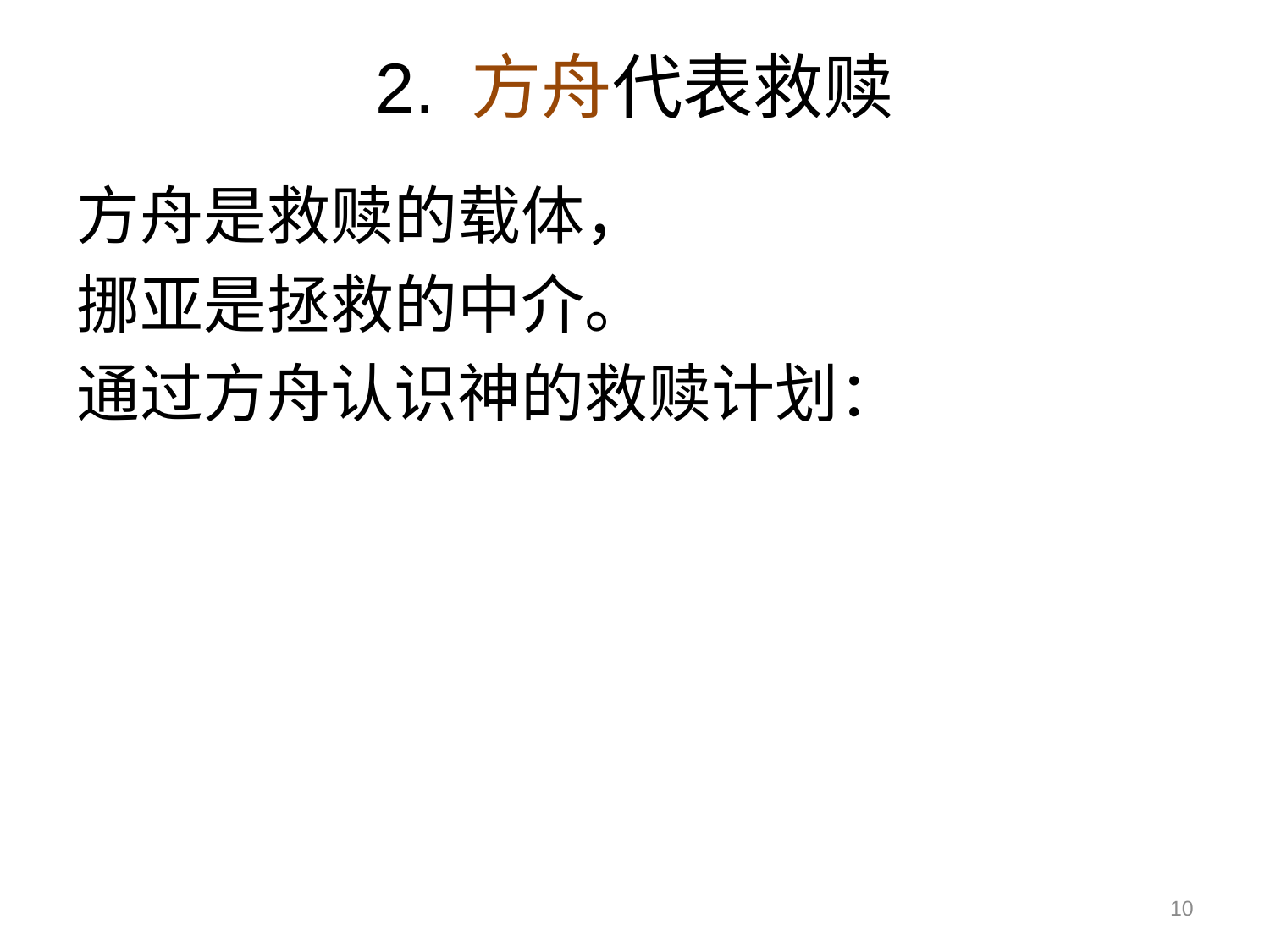

# 2. 方舟代表救赎
方舟是救赎的载体，
挪亚是拯救的中介。
通过方舟认识神的救赎计划：
10